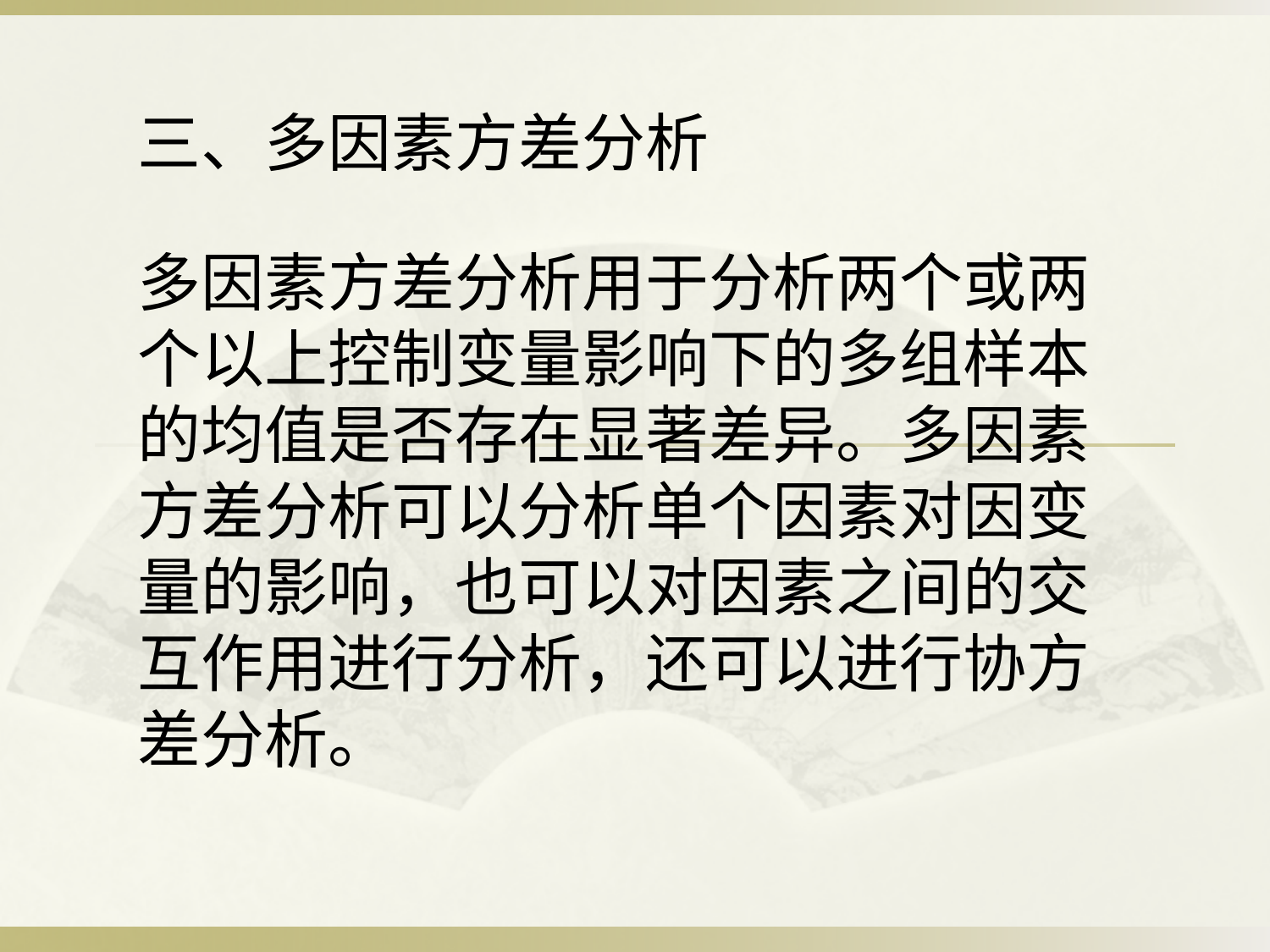

三、多因素方差分析
多因素方差分析用于分析两个或两个以上控制变量影响下的多组样本的均值是否存在显著差异。多因素方差分析可以分析单个因素对因变量的影响，也可以对因素之间的交互作用进行分析，还可以进行协方差分析。